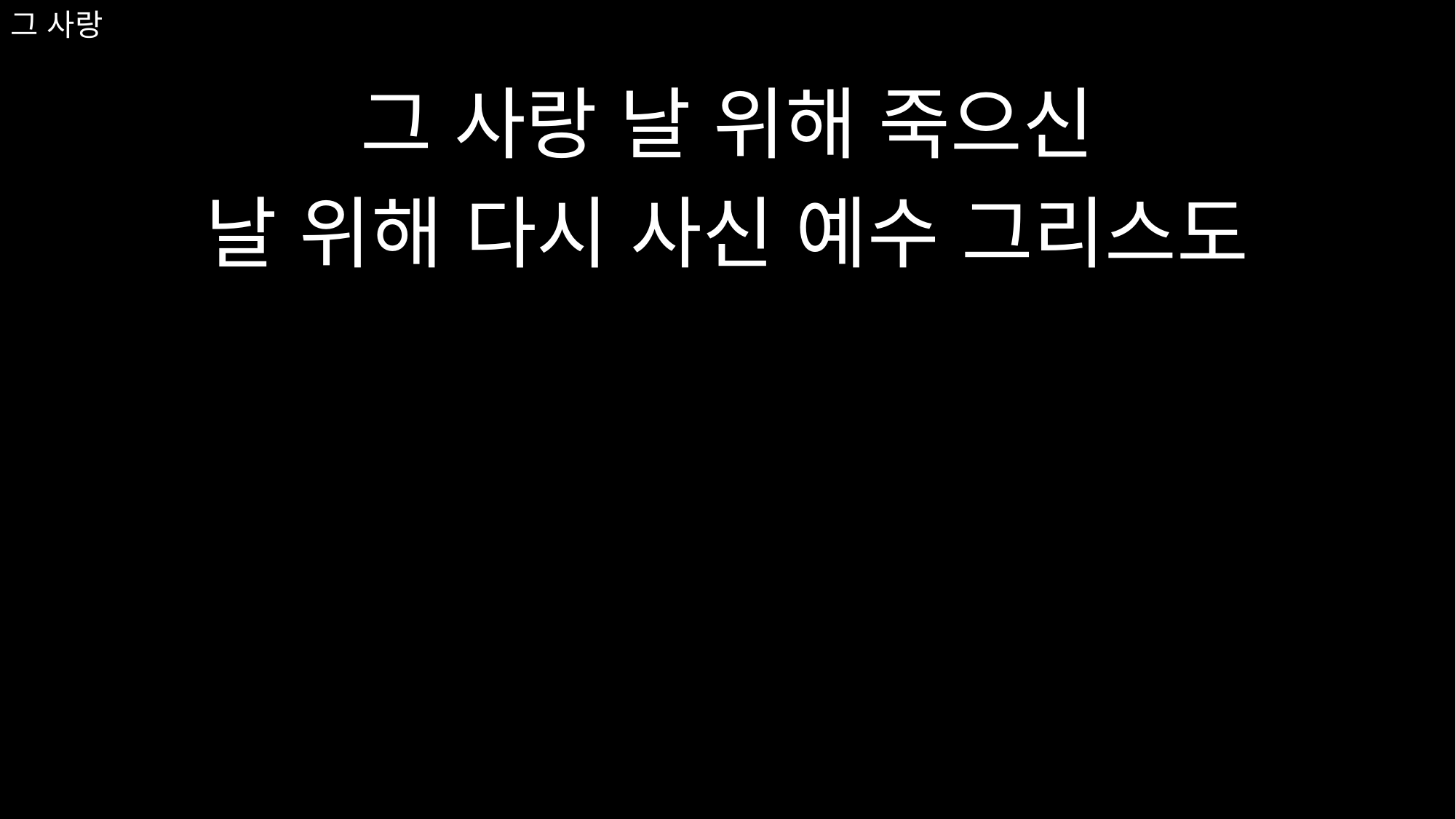

# 그 사랑
그 사랑 날 위해 죽으신
날 위해 다시 사신 예수 그리스도